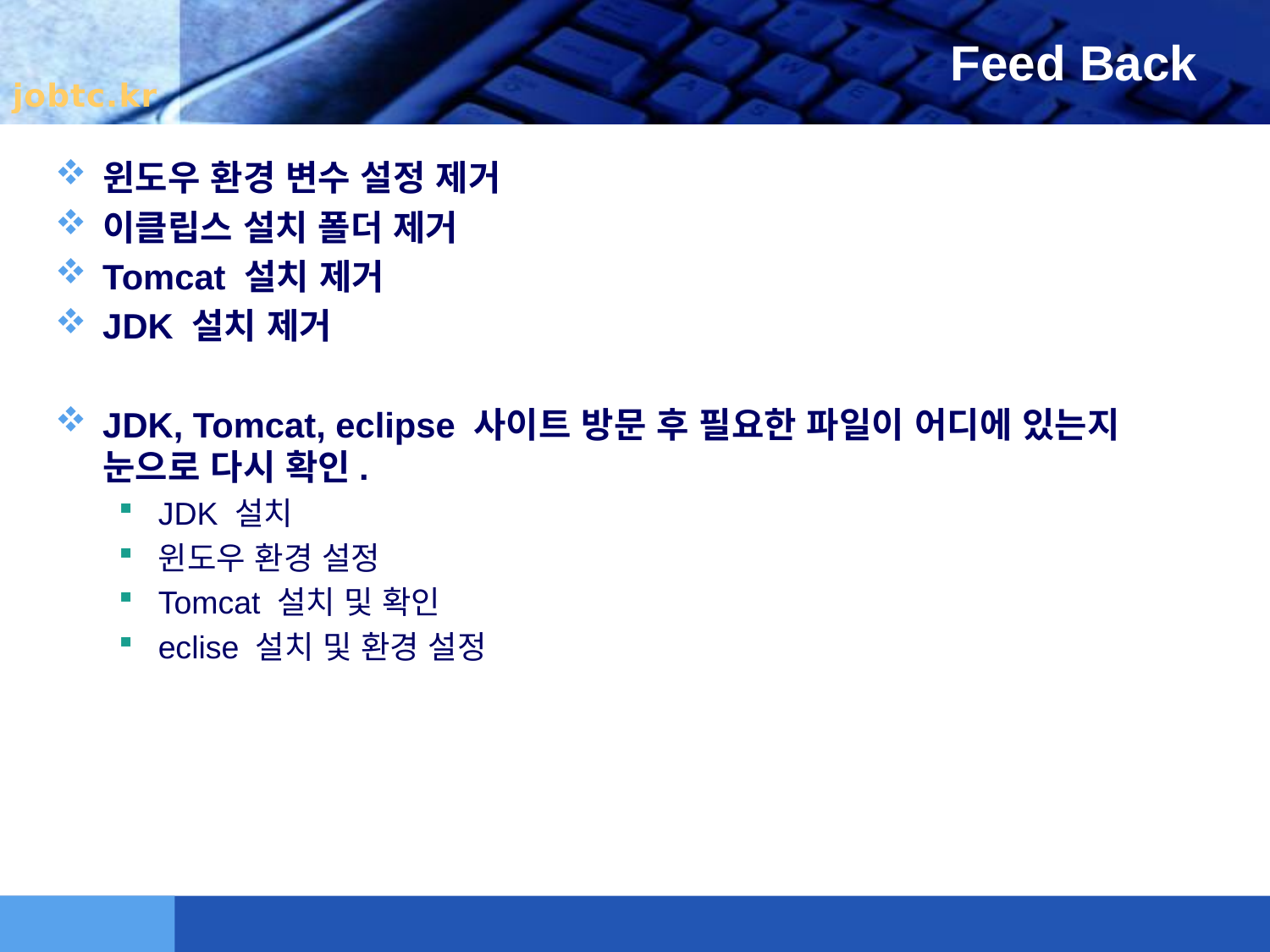

# Feed Back
윈도우 환경 변수 설정 제거
이클립스 설치 폴더 제거
Tomcat 설치 제거
JDK 설치 제거

JDK, Tomcat, eclipse 사이트 방문 후 필요한 파일이 어디에 있는지 눈으로 다시 확인.
JDK 설치
윈도우 환경 설정
Tomcat 설치 및 확인
eclise 설치 및 환경 설정